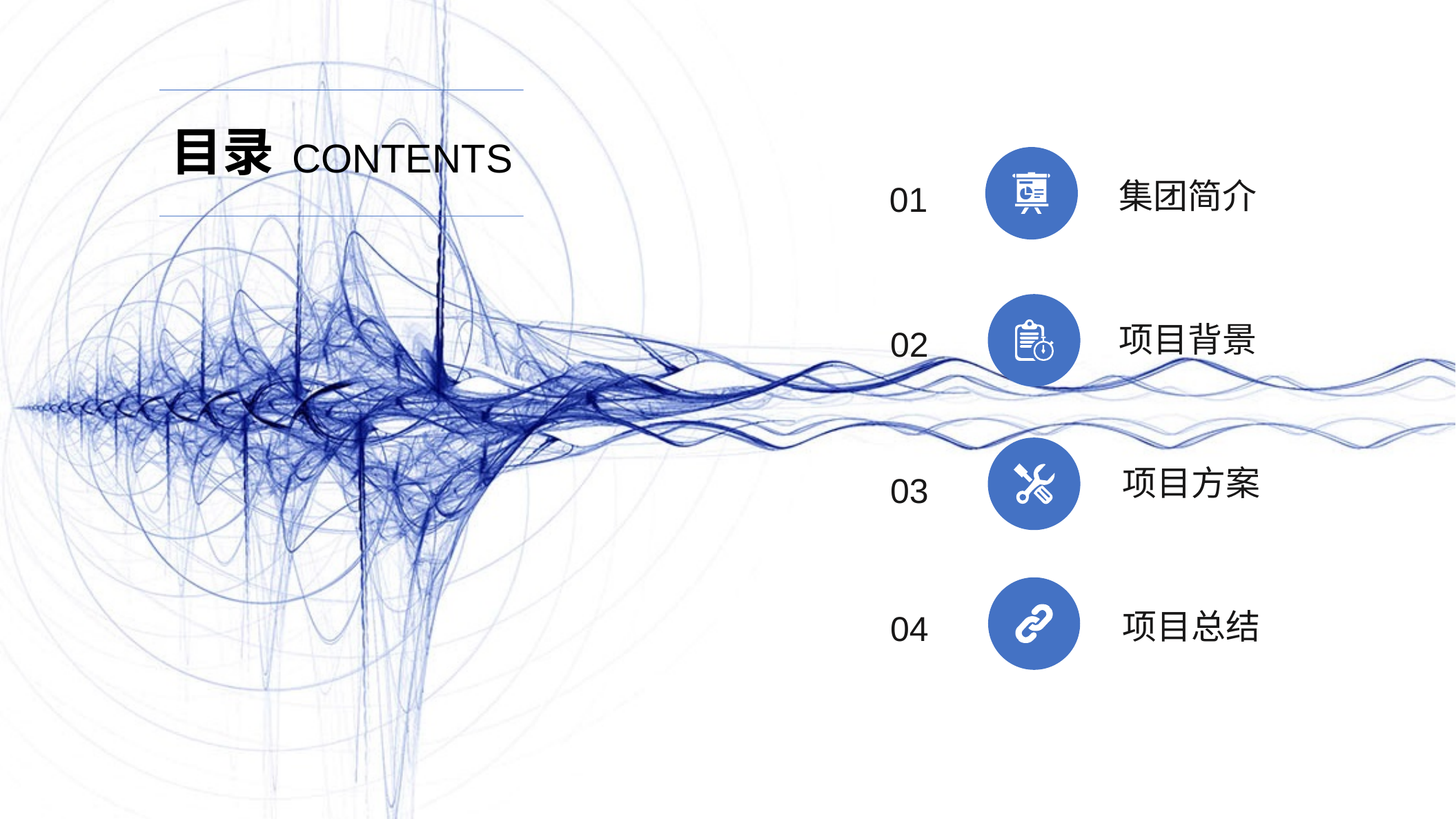

目录
CONTENTS

01
集团简介

02
项目背景

项目方案
03

04
项目总结